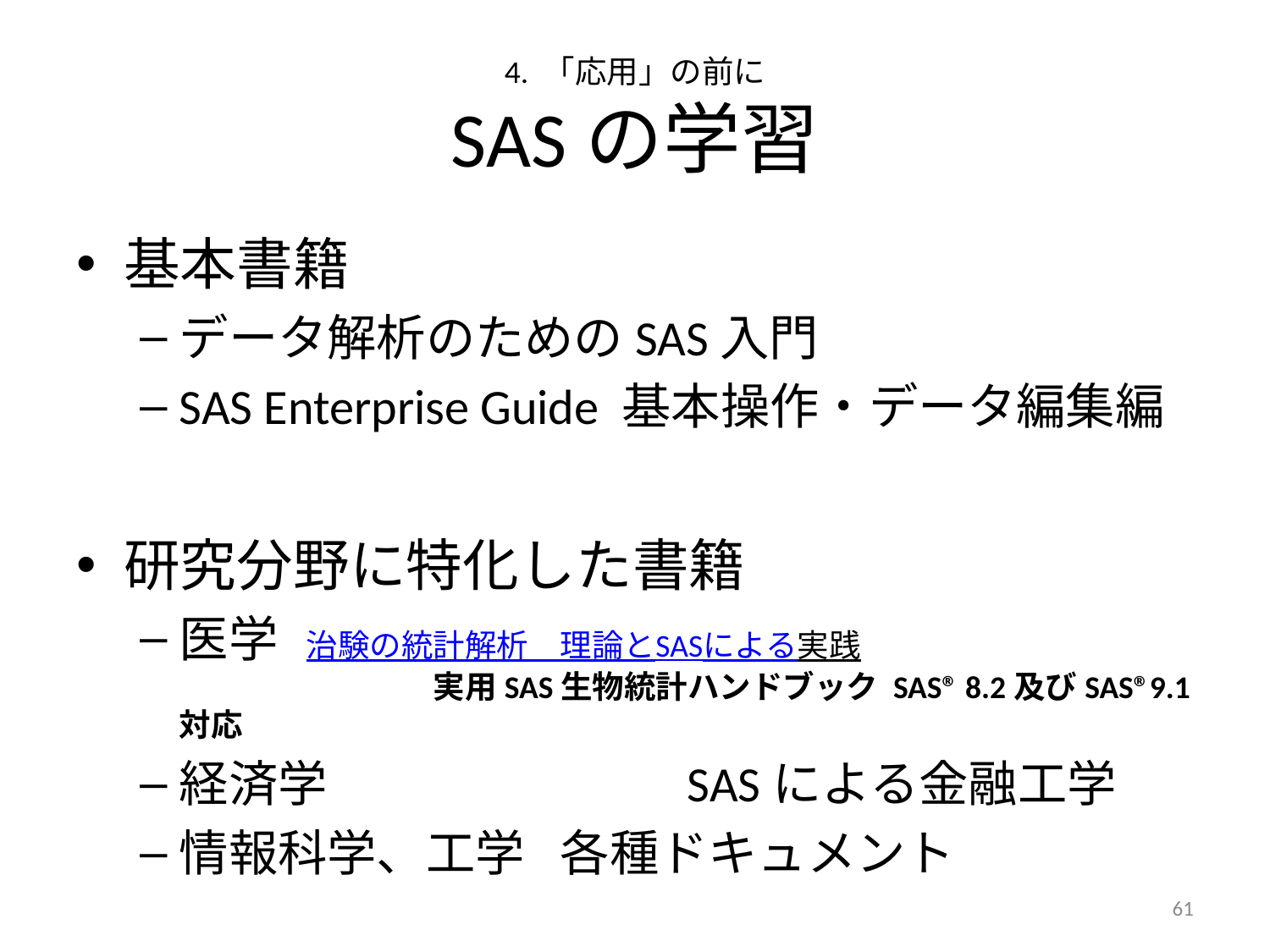

# 4. 「応用」の前に SASの学習
基本書籍
データ解析のためのSAS入門
SAS Enterprise Guide 基本操作・データ編集編

研究分野に特化した書籍
医学	治験の統計解析　理論とSASによる実践　
		実用SAS生物統計ハンドブック SAS® 8.2及びSAS®9.1対応
経済学			SASによる金融工学
情報科学、工学	各種ドキュメント

61